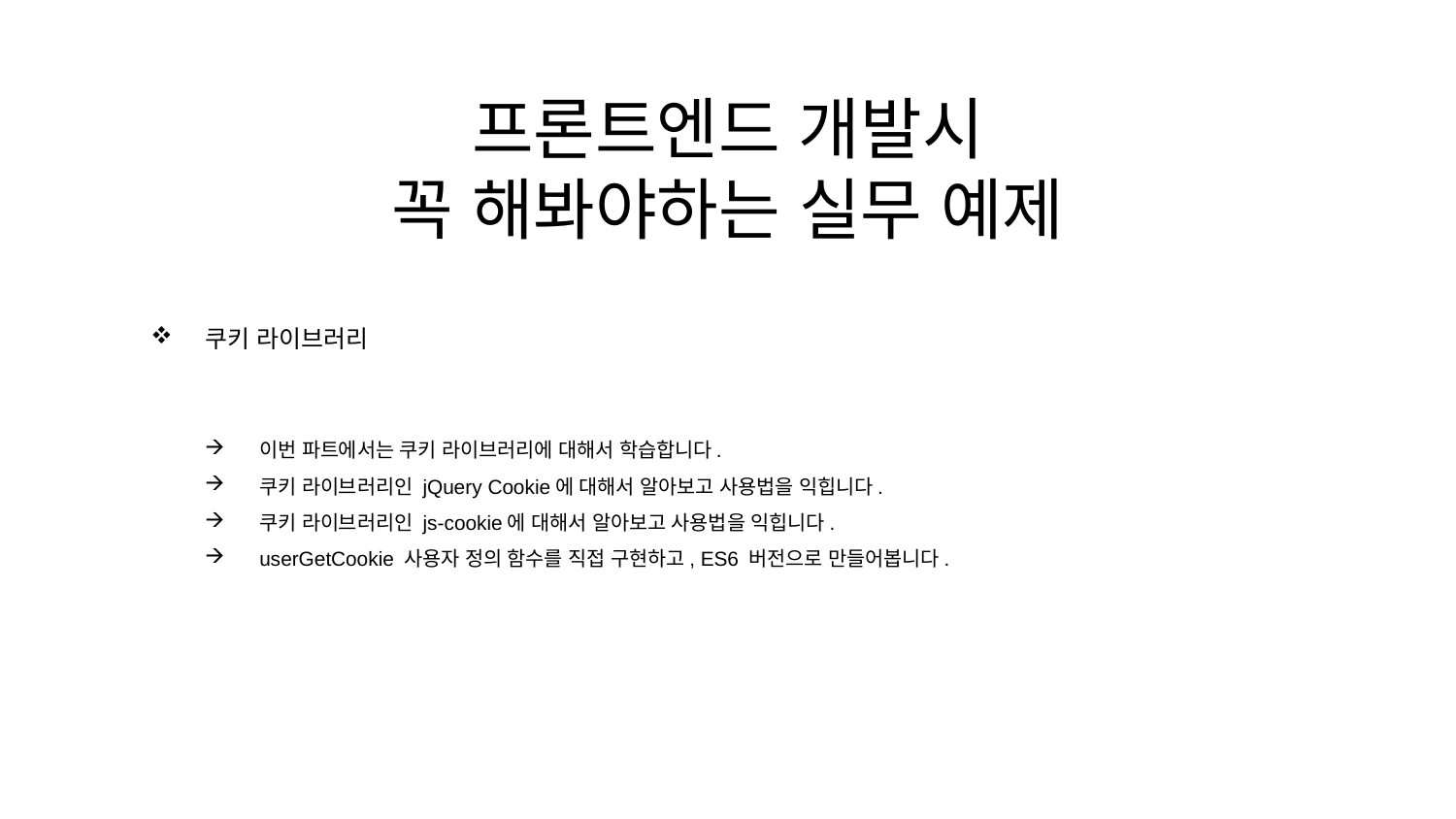

프론트엔드 개발시
꼭 해봐야하는 실무 예제
쿠키 라이브러리
이번 파트에서는 쿠키 라이브러리에 대해서 학습합니다.
쿠키 라이브러리인 jQuery Cookie에 대해서 알아보고 사용법을 익힙니다.
쿠키 라이브러리인 js-cookie에 대해서 알아보고 사용법을 익힙니다.
userGetCookie 사용자 정의 함수를 직접 구현하고, ES6 버전으로 만들어봅니다.